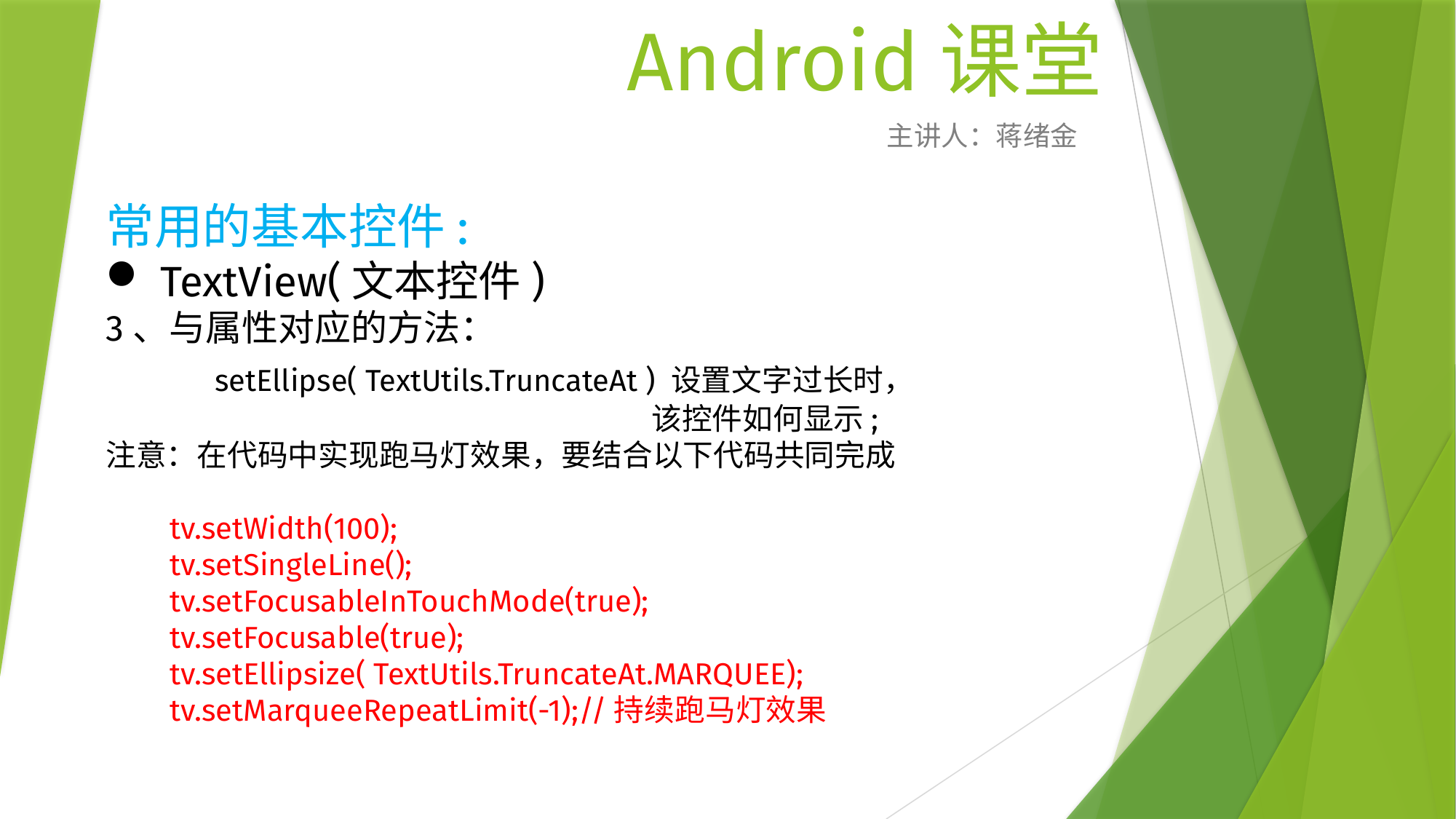

# Android课堂
主讲人：蒋绪金
常用的基本控件:
TextView(文本控件)
3、与属性对应的方法：
	setEllipse( TextUtils.TruncateAt ) 设置文字过长时，							该控件如何显示;
注意：在代码中实现跑马灯效果，要结合以下代码共同完成

        tv.setWidth(100);
        tv.setSingleLine();
        tv.setFocusableInTouchMode(true);
        tv.setFocusable(true);
        tv.setEllipsize( TextUtils.TruncateAt.MARQUEE);
        tv.setMarqueeRepeatLimit(-1);//持续跑马灯效果